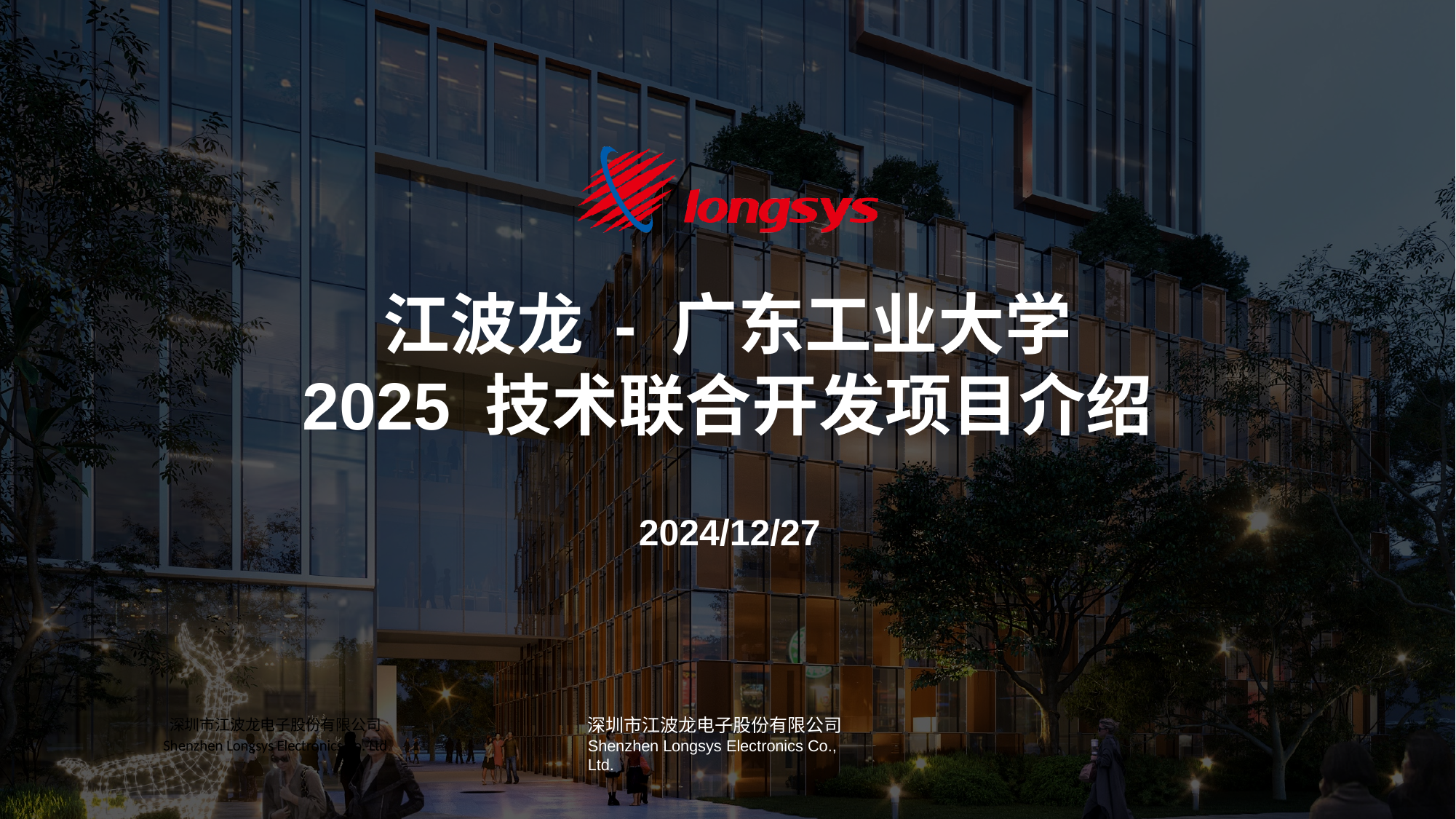

# 江波龙 - 广东工业大学 2025 技术联合开发项目介绍
2024/12/27